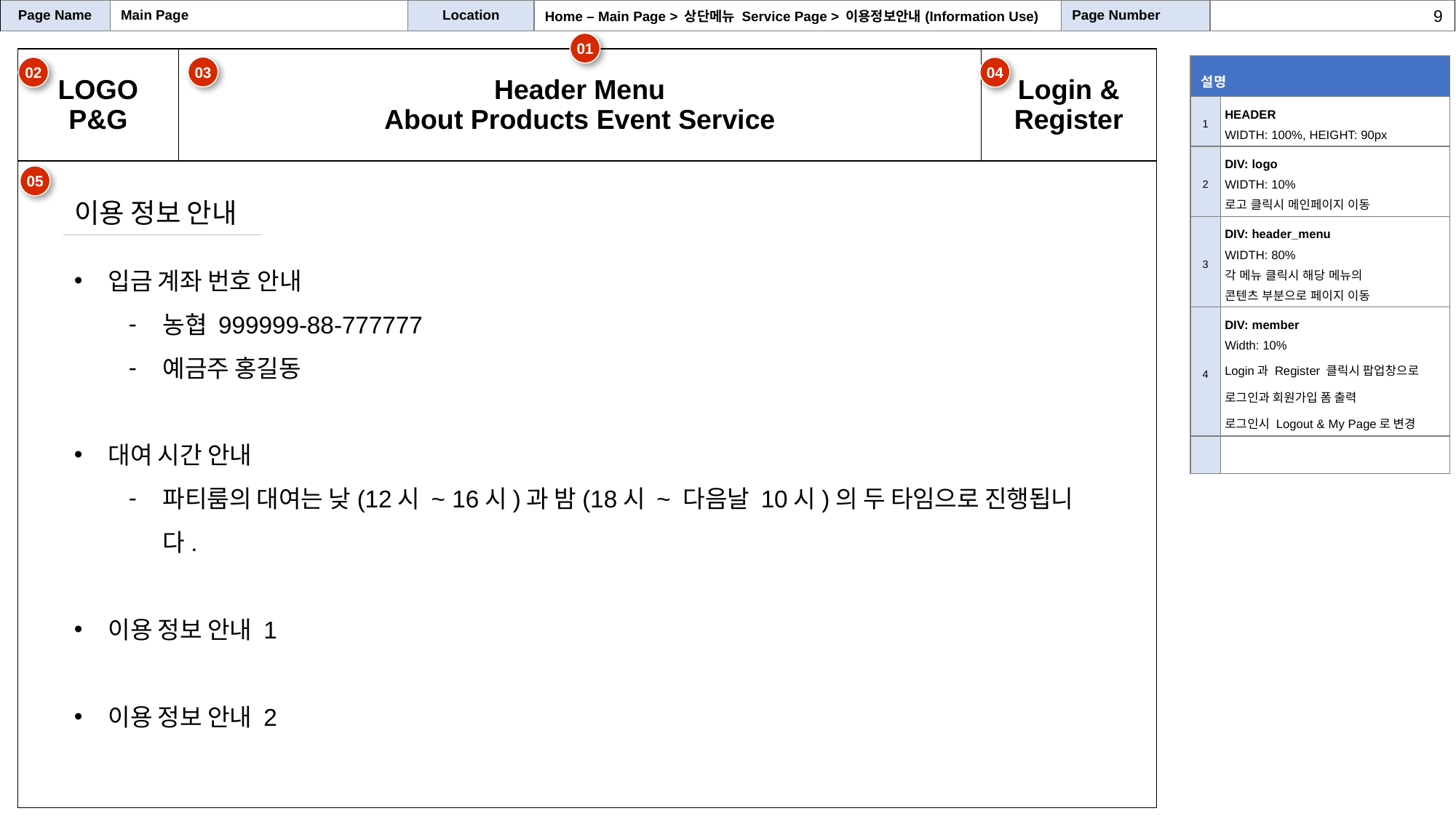

| Page Name | Main Page | Location | Home – Main Page > 상단메뉴 Service Page > 이용정보안내(Information Use) | Page Number |  |
| --- | --- | --- | --- | --- | --- |
9
01
| LOGO P&G | Header Menu About Products Event Service | Login & Register |
| --- | --- | --- |
|  |  |  |
| 설명 |  |
| --- | --- |
| 1 | HEADER WIDTH: 100%, HEIGHT: 90px |
| 2 | DIV: logo WIDTH: 10% 로고 클릭시 메인페이지 이동 |
| 3 | DIV: header\_menu WIDTH: 80% 각 메뉴 클릭시 해당 메뉴의 콘텐츠 부분으로 페이지 이동 |
| 4 | DIV: member Width: 10% Login과 Register 클릭시 팝업창으로 로그인과 회원가입 폼 출력 로그인시 Logout & My Page로 변경 |
|  |  |
03
04
02

05
이용 정보 안내
입금 계좌 번호 안내
농협 999999-88-777777
예금주 홍길동

대여 시간 안내
파티룸의 대여는 낮(12시 ~ 16시)과 밤(18시 ~ 다음날 10시)의 두 타임으로 진행됩니다.

이용 정보 안내 1

이용 정보 안내 2